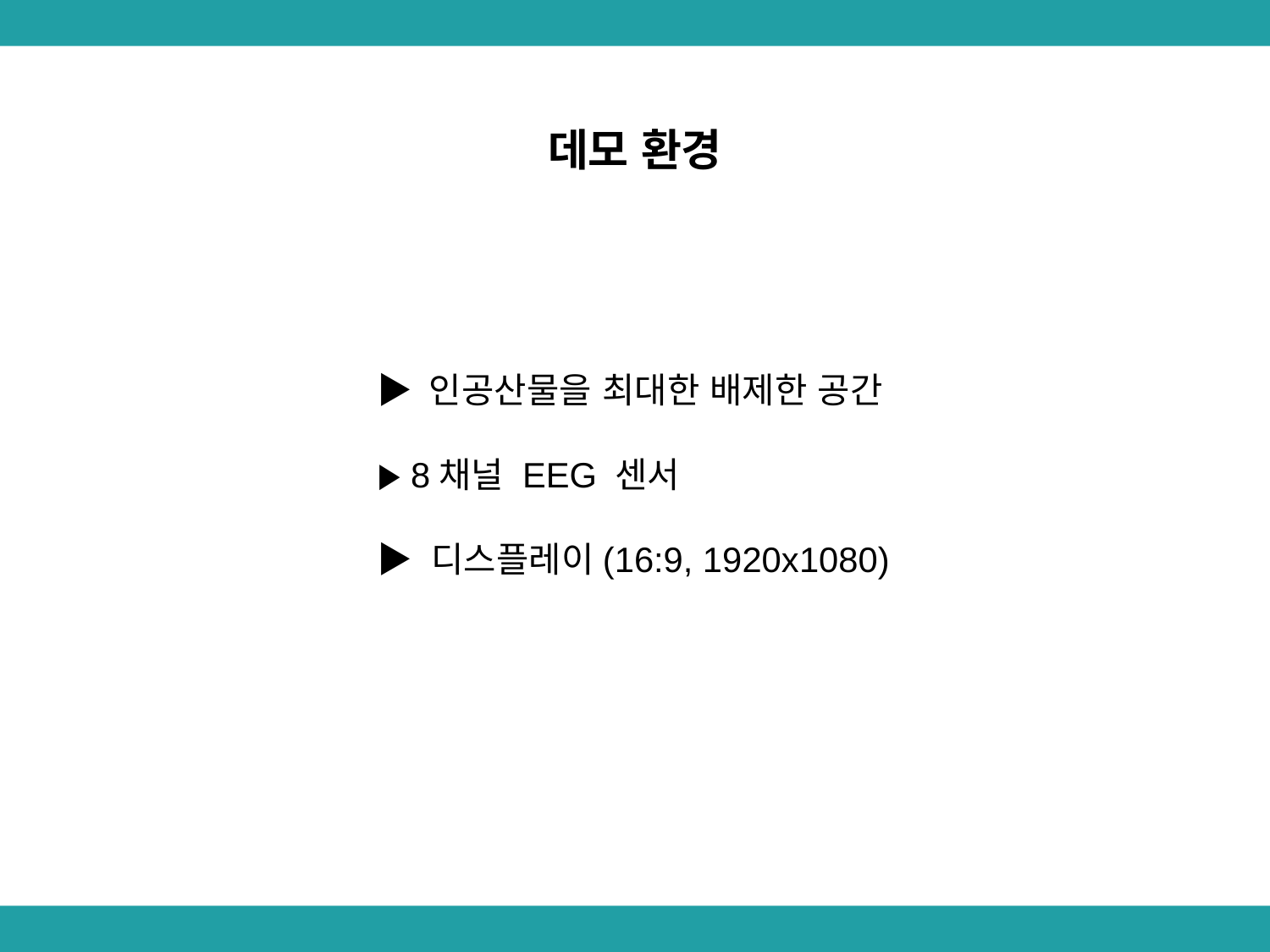

데모 환경
▶ 인공산물을 최대한 배제한 공간

▶ 8채널 EEG 센서

▶ 디스플레이(16:9, 1920x1080)